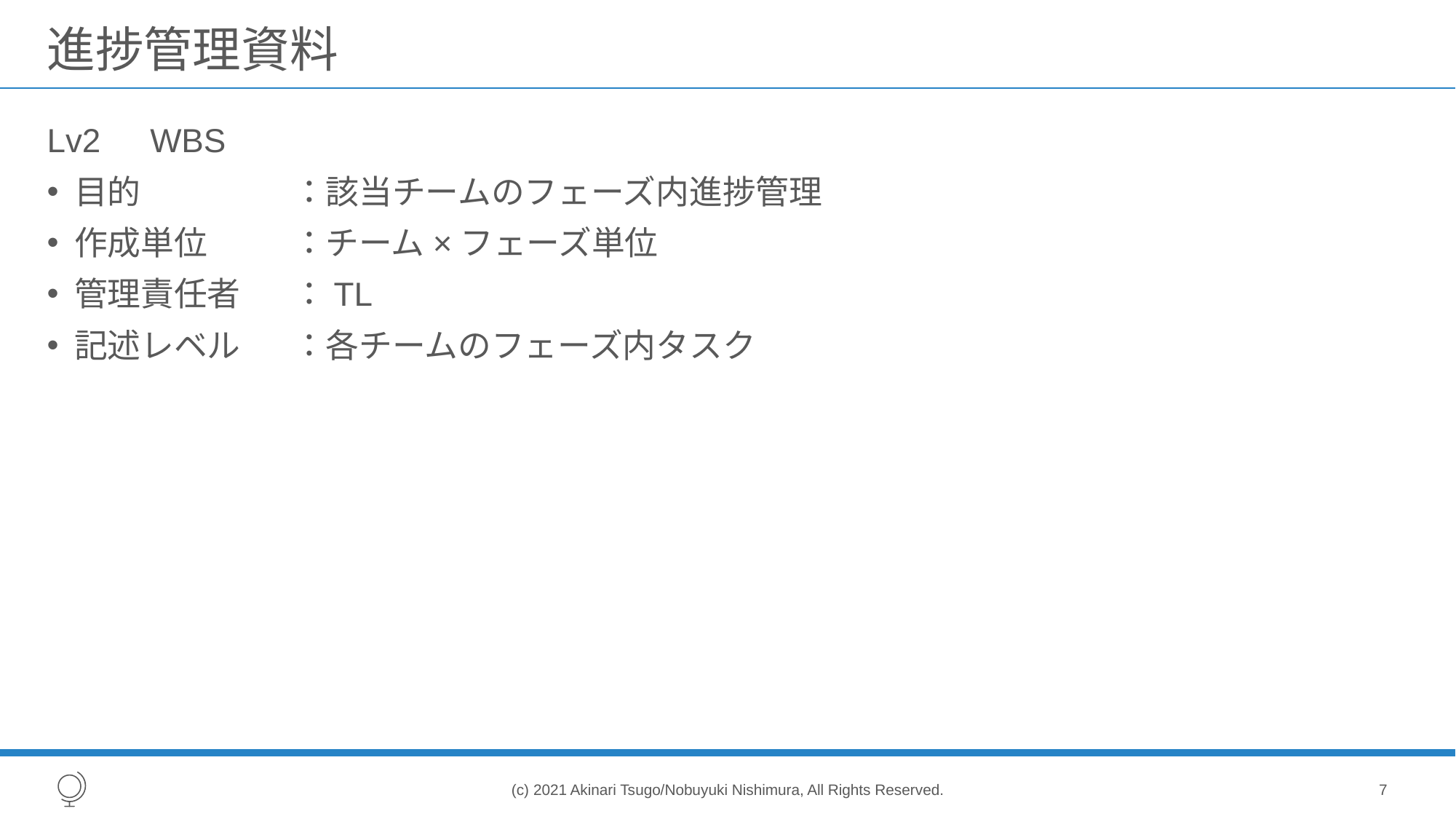

# 進捗管理資料
Lv2　WBS
目的		：該当チームのフェーズ内進捗管理
作成単位	：チーム×フェーズ単位
管理責任者	：TL
記述レベル	：各チームのフェーズ内タスク